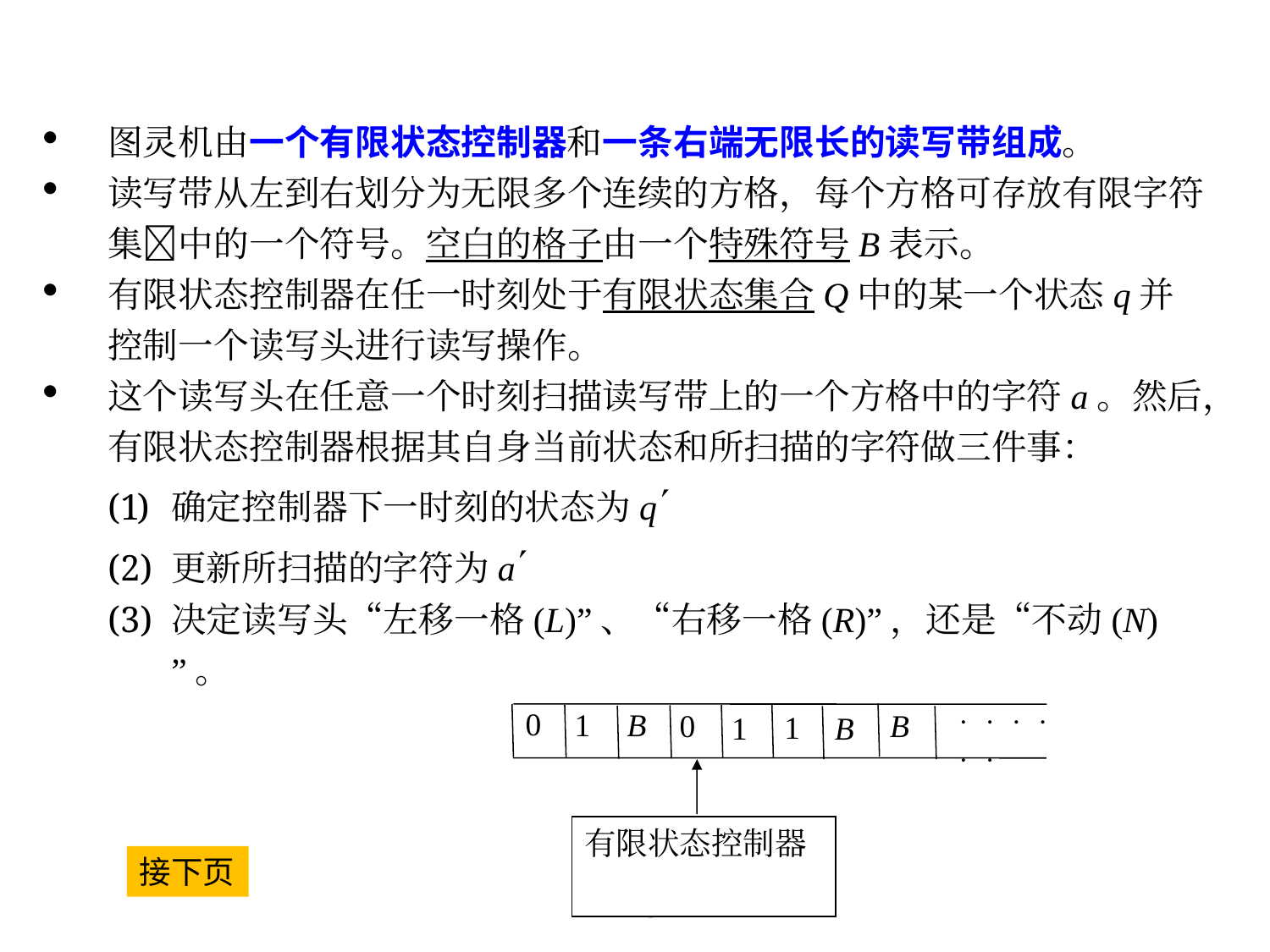

图灵机由一个有限状态控制器和一条右端无限长的读写带组成。
读写带从左到右划分为无限多个连续的方格，每个方格可存放有限字符集Σ中的一个符号。空白的格子由一个特殊符号B表示。
有限状态控制器在任一时刻处于有限状态集合Q中的某一个状态q并控制一个读写头进行读写操作。
这个读写头在任意一个时刻扫描读写带上的一个方格中的字符a。然后，有限状态控制器根据其自身当前状态和所扫描的字符做三件事：
确定控制器下一时刻的状态为q′
更新所扫描的字符为a′
决定读写头“左移一格(L)”、“右移一格(R)”，还是“不动(N) ”。

⋅ ⋅ ⋅ ⋅ ⋅ ⋅
0
1
B
B
0
1
B
1

有限状态控制器
接下页
14-3